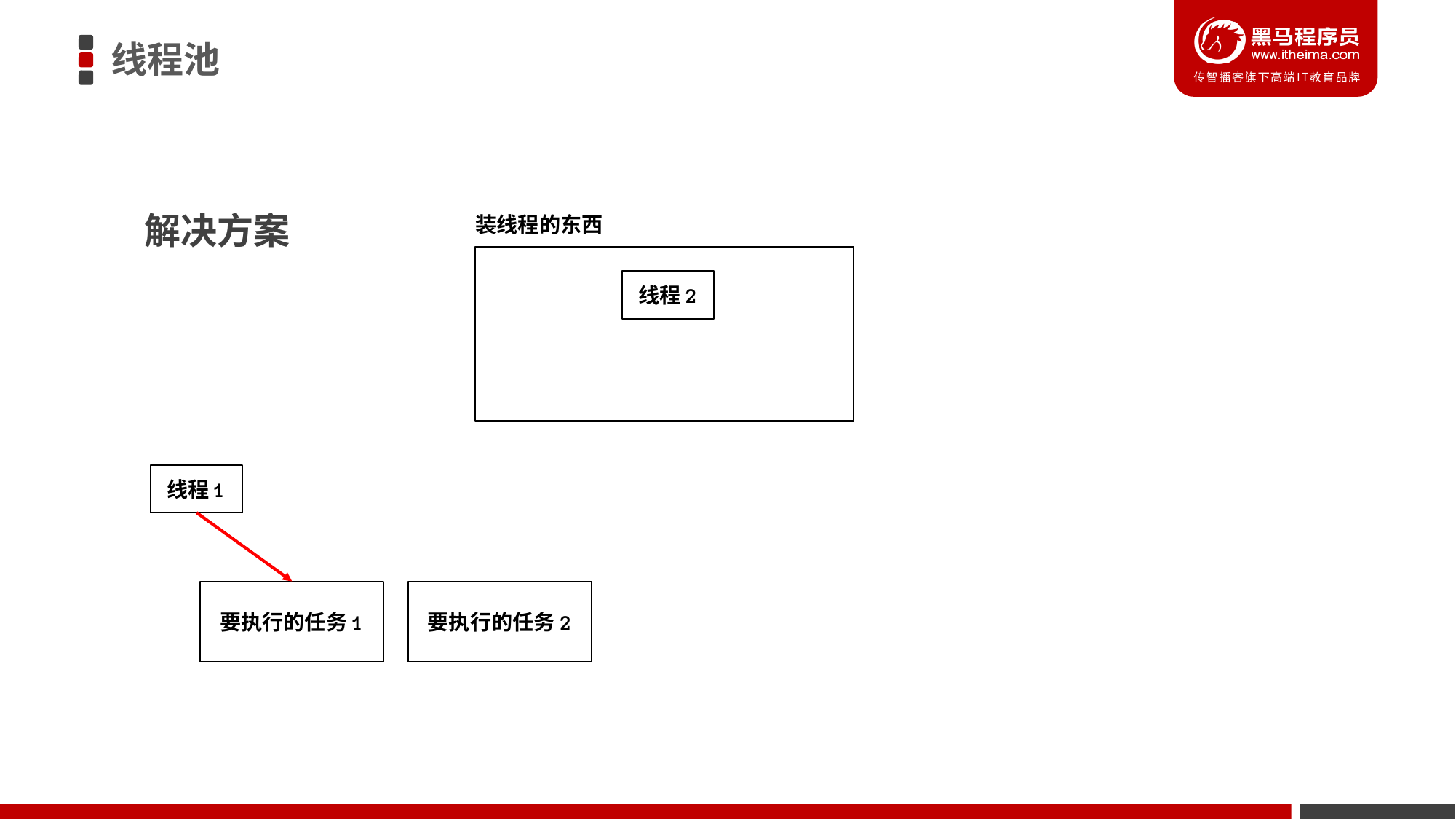

线程池
解决方案
装线程的东西

线程2
线程1
要执行的任务1
要执行的任务2